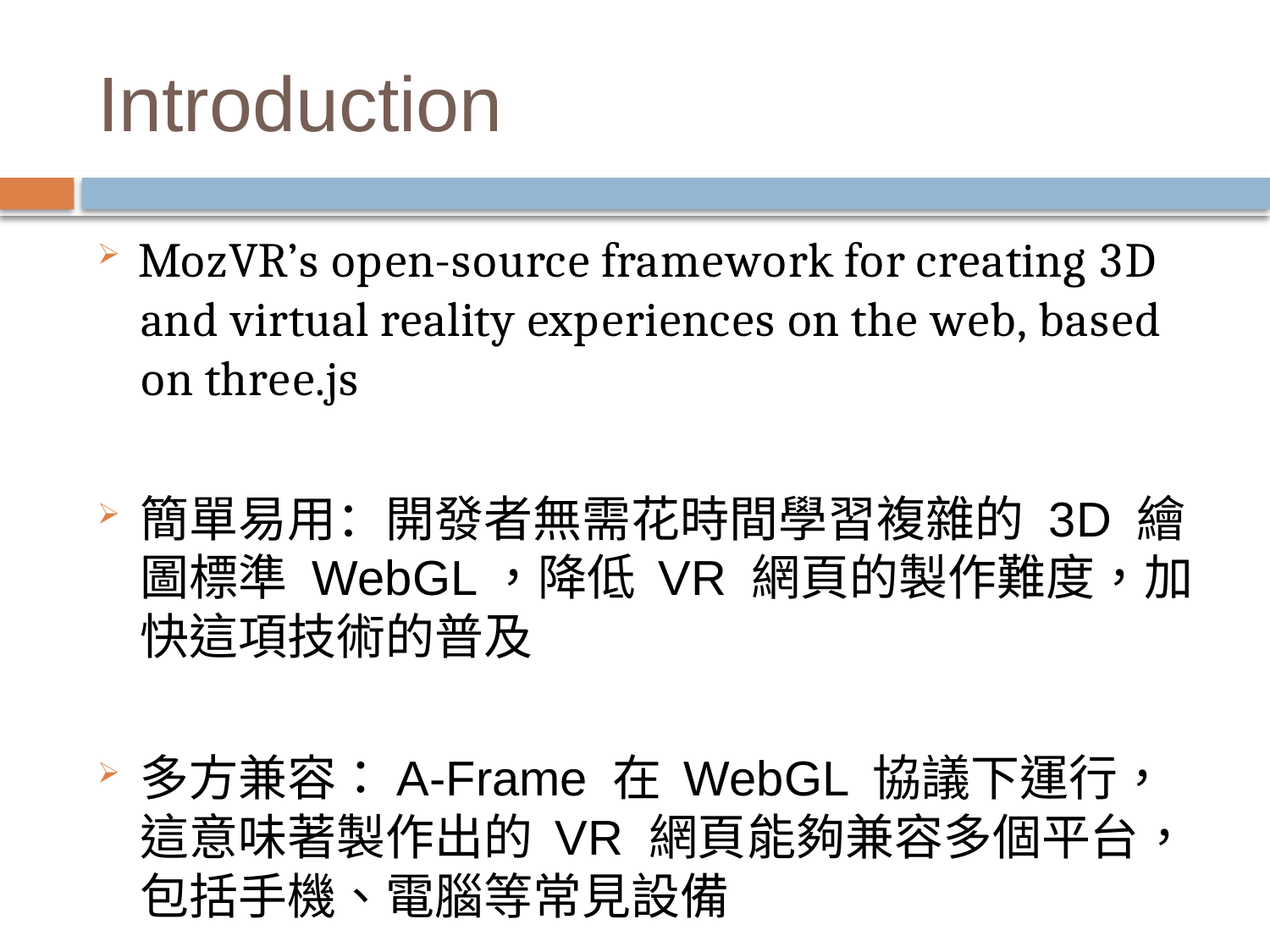

# Introduction
MozVR’s open-source framework for creating 3D and virtual reality experiences on the web, based on three.js

簡單易用：開發者無需花時間學習複雜的 3D 繪圖標準 WebGL，降低 VR 網頁的製作難度，加快這項技術的普及

多方兼容：A-Frame 在 WebGL 協議下運行，這意味著製作出的 VR 網頁能夠兼容多個平台，包括手機、電腦等常見設備